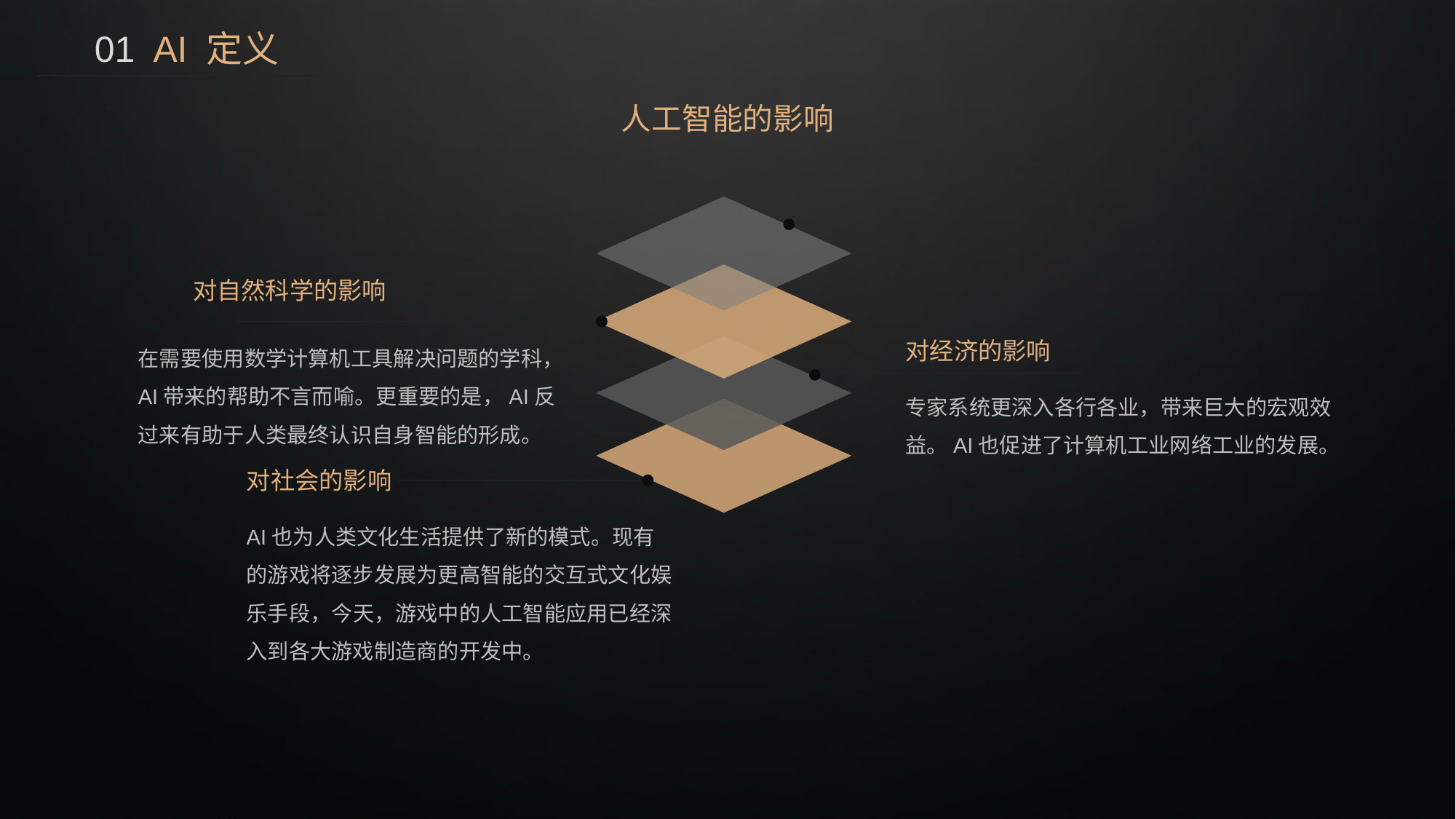

01  AI 定义
人工智能的影响

对自然科学的影响

在需要使用数学计算机工具解决问题的学科，AI带来的帮助不言而喻。更重要的是，AI反过来有助于人类最终认识自身智能的形成。
对经济的影响

专家系统更深入各行各业，带来巨大的宏观效益。AI也促进了计算机工业网络工业的发展。

对社会的影响

AI也为人类文化生活提供了新的模式。现有的游戏将逐步发展为更高智能的交互式文化娱乐手段，今天，游戏中的人工智能应用已经深入到各大游戏制造商的开发中。